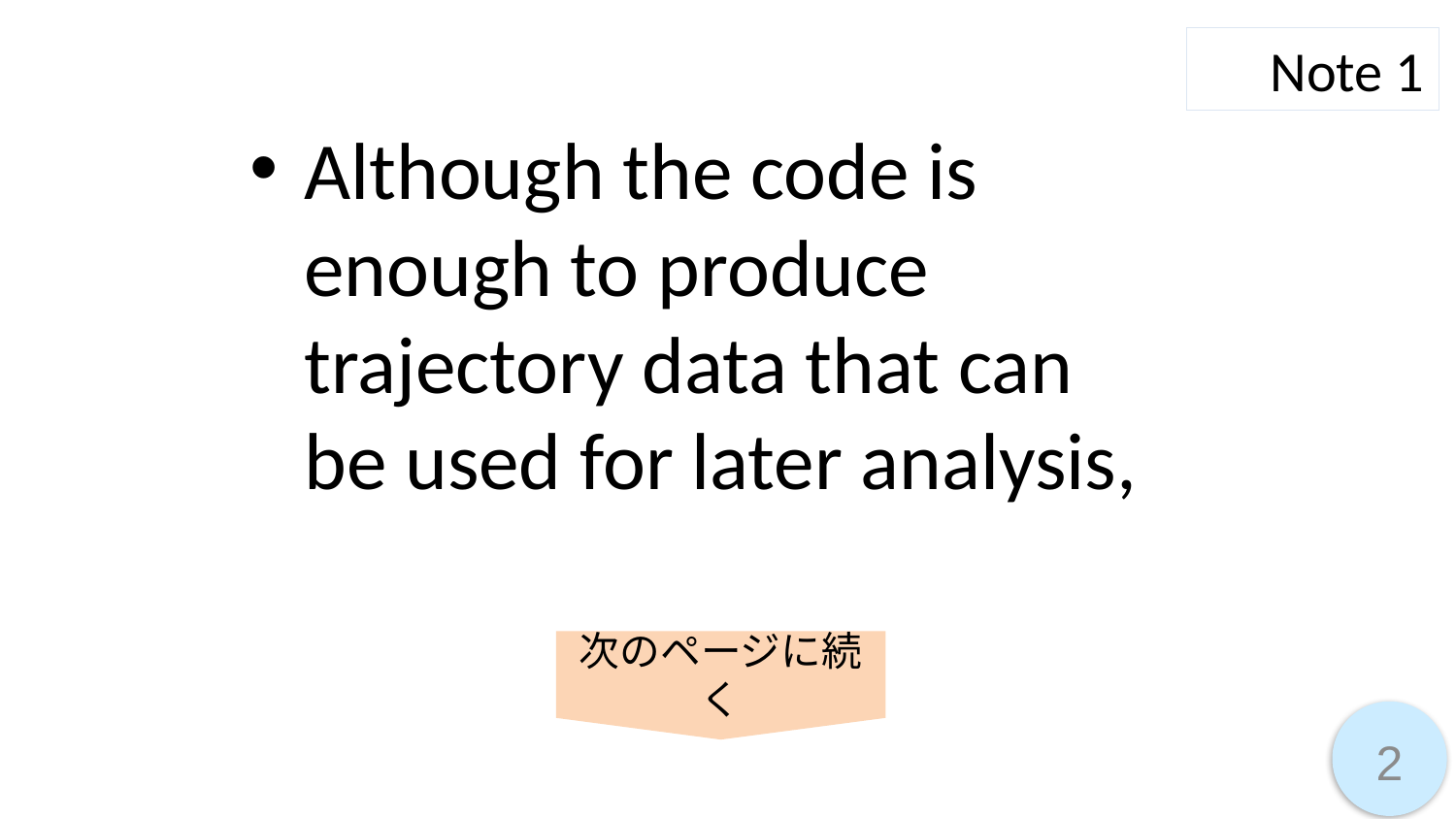

Note 1
Although the code is enough to produce trajectory data that can be used for later analysis,
次のページに続く
2